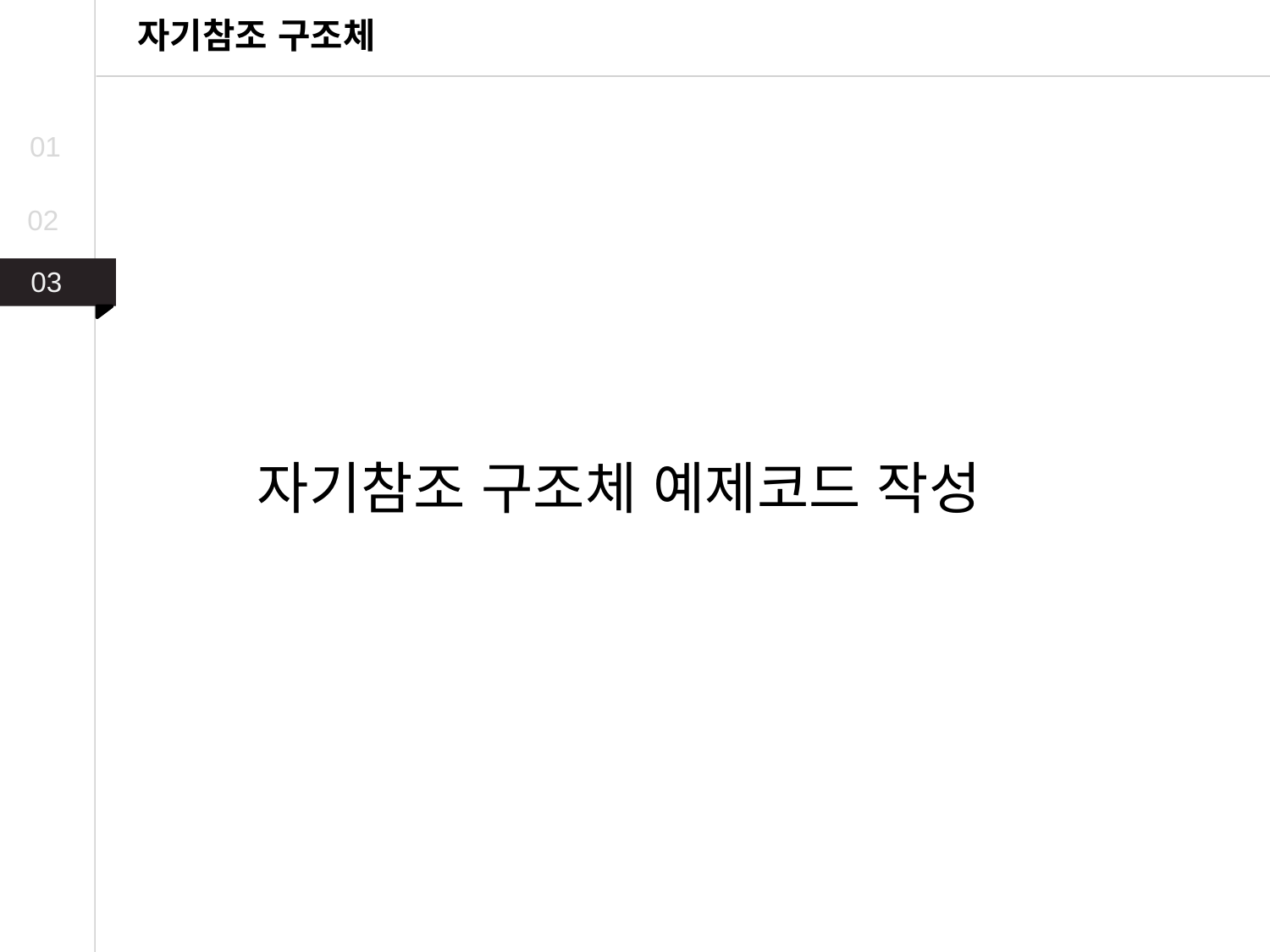

자기참조 구조체
01
02
03

03
02

자기참조 구조체 예제코드 작성